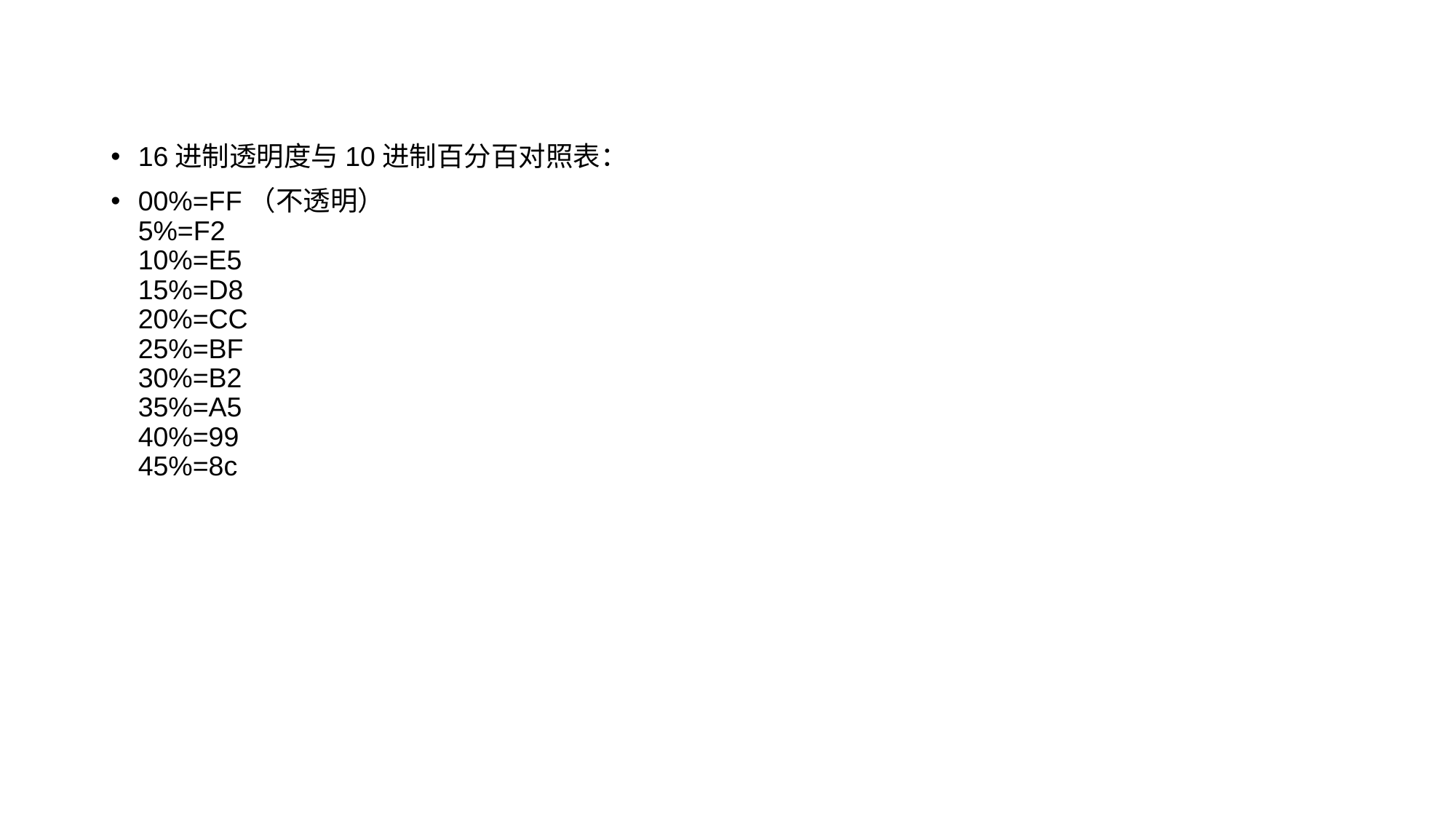

16进制透明度与10进制百分百对照表：
00%=FF（不透明）
5%=F2
10%=E5
15%=D8
20%=CC
25%=BF
30%=B2
35%=A5
40%=99
45%=8c